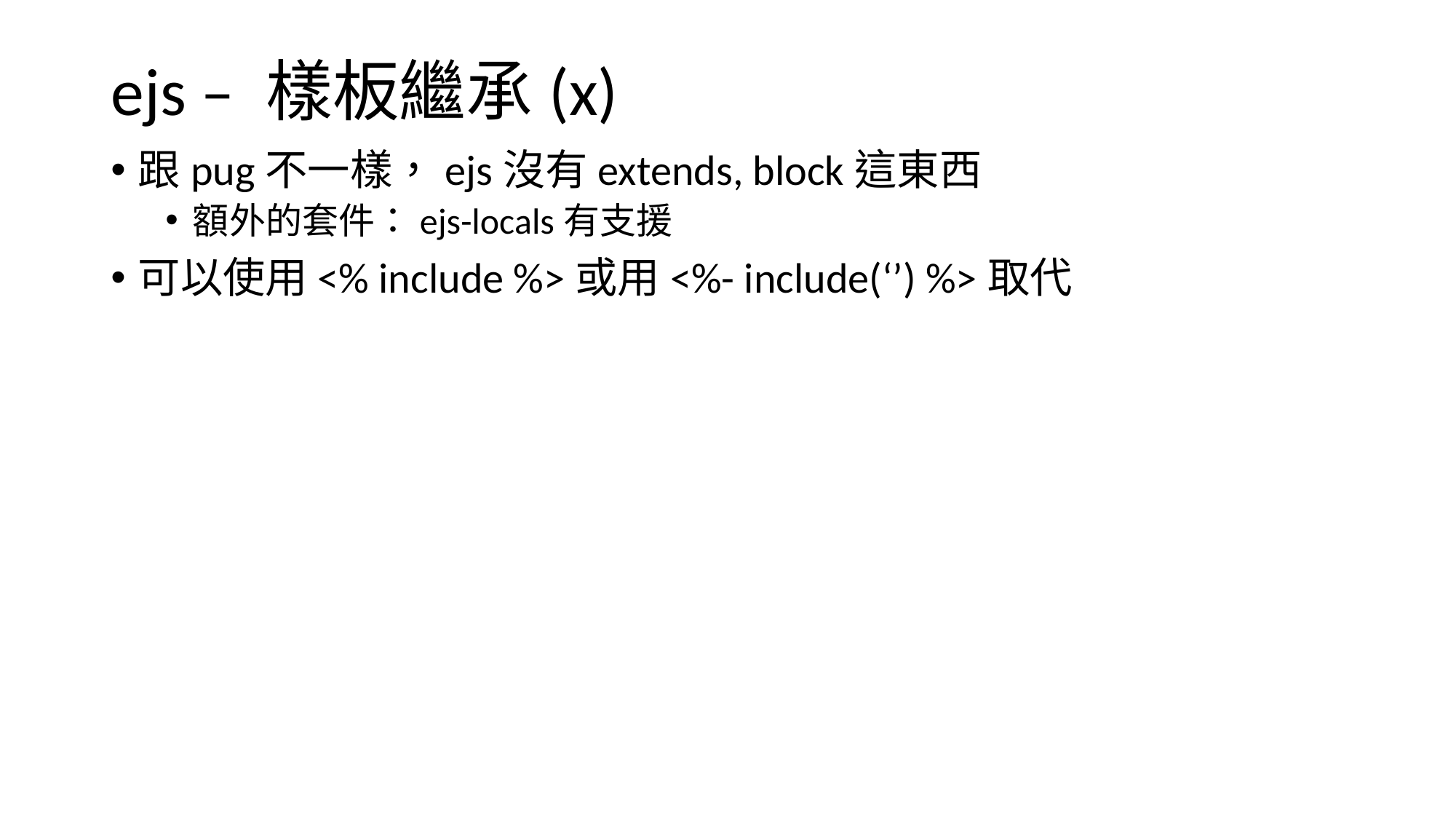

# ejs – 樣板繼承(x)
跟pug不一樣，ejs沒有extends, block這東西
額外的套件：ejs-locals有支援
可以使用<% include %>或用<%- include(‘’) %>取代